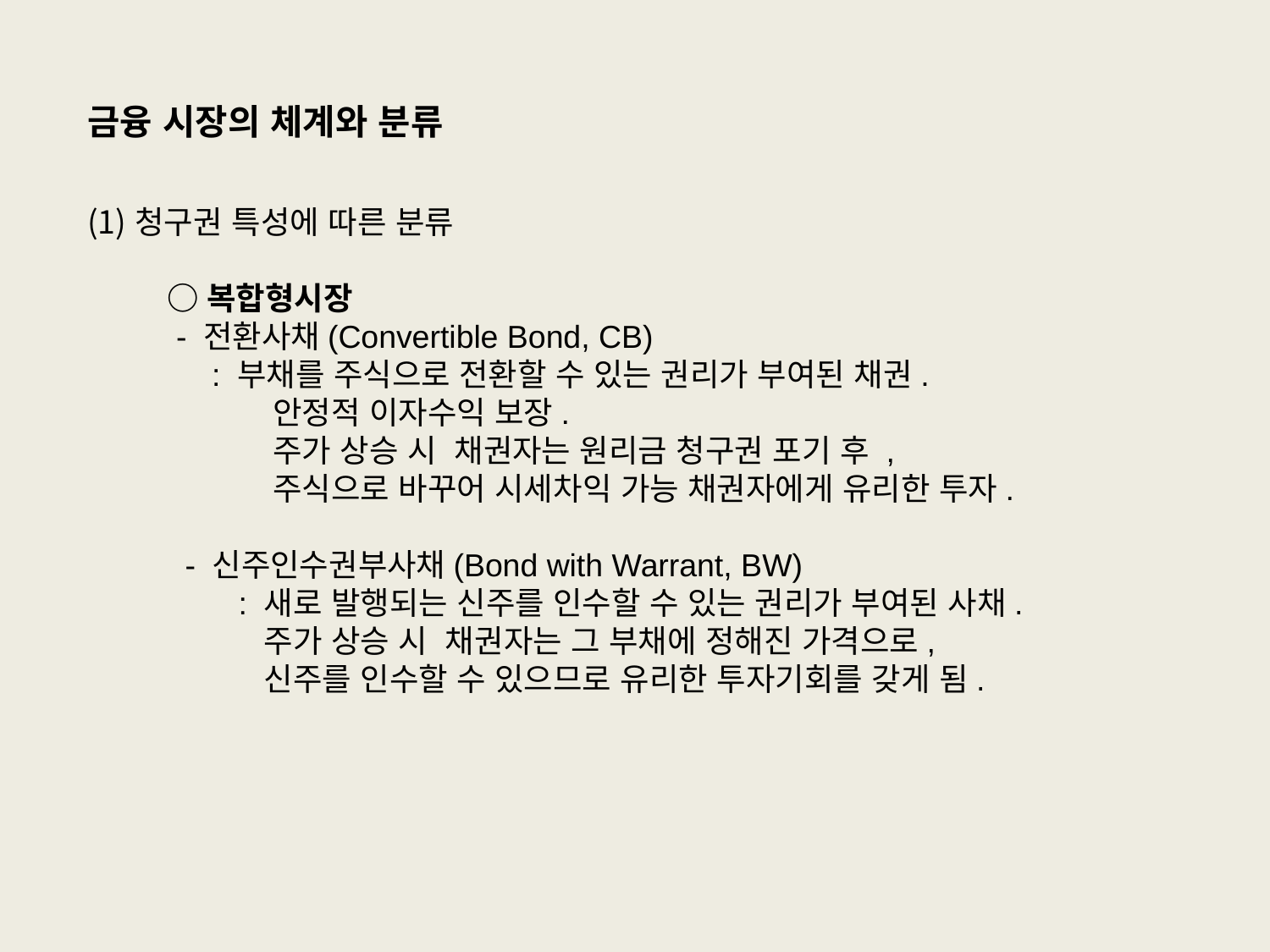

# 금융 시장의 체계와 분류
청구권 특성에 따른 분류

         ○복합형시장
          - 전환사채(Convertible Bond, CB)
              : 부채를 주식으로 전환할 수 있는 권리가 부여된 채권.
                    안정적 이자수익 보장.
                    주가 상승 시  채권자는 원리금 청구권 포기 후 ,
                    주식으로 바꾸어 시세차익 가능 채권자에게 유리한 투자.

           - 신주인수권부사채(Bond with Warrant, BW)
                 : 새로 발행되는 신주를 인수할 수 있는 권리가 부여된 사채.
                   주가 상승 시  채권자는 그 부채에 정해진 가격으로,
                   신주를 인수할 수 있으므로 유리한 투자기회를 갖게 됨.